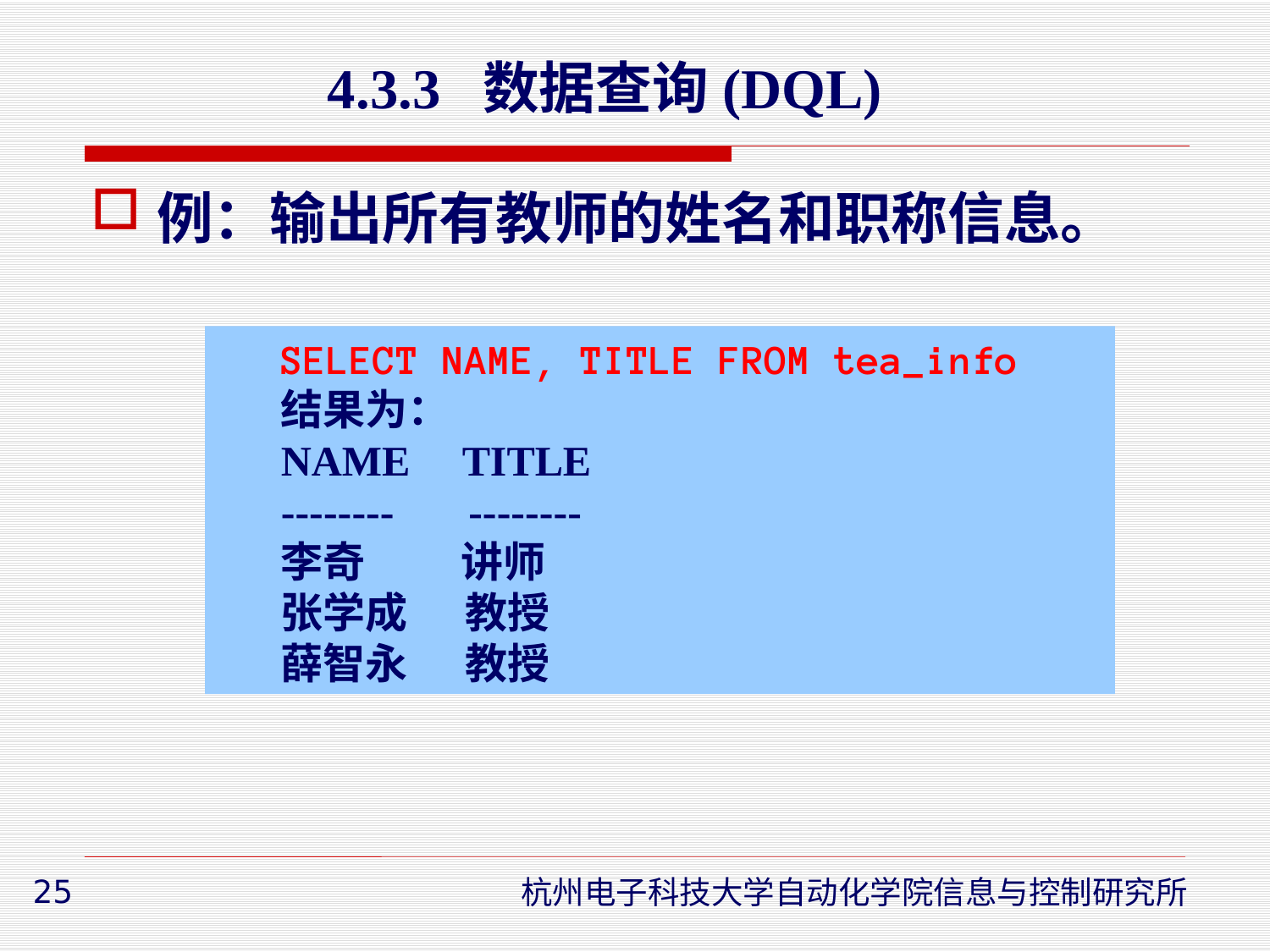

4.3.3  数据查询(DQL)
例：输出所有教师的姓名和职称信息。
SELECT NAME, TITLE FROM tea_info
结果为：
NAME     TITLE
--------       --------
李奇          讲师
张学成      教授
薛智永      教授